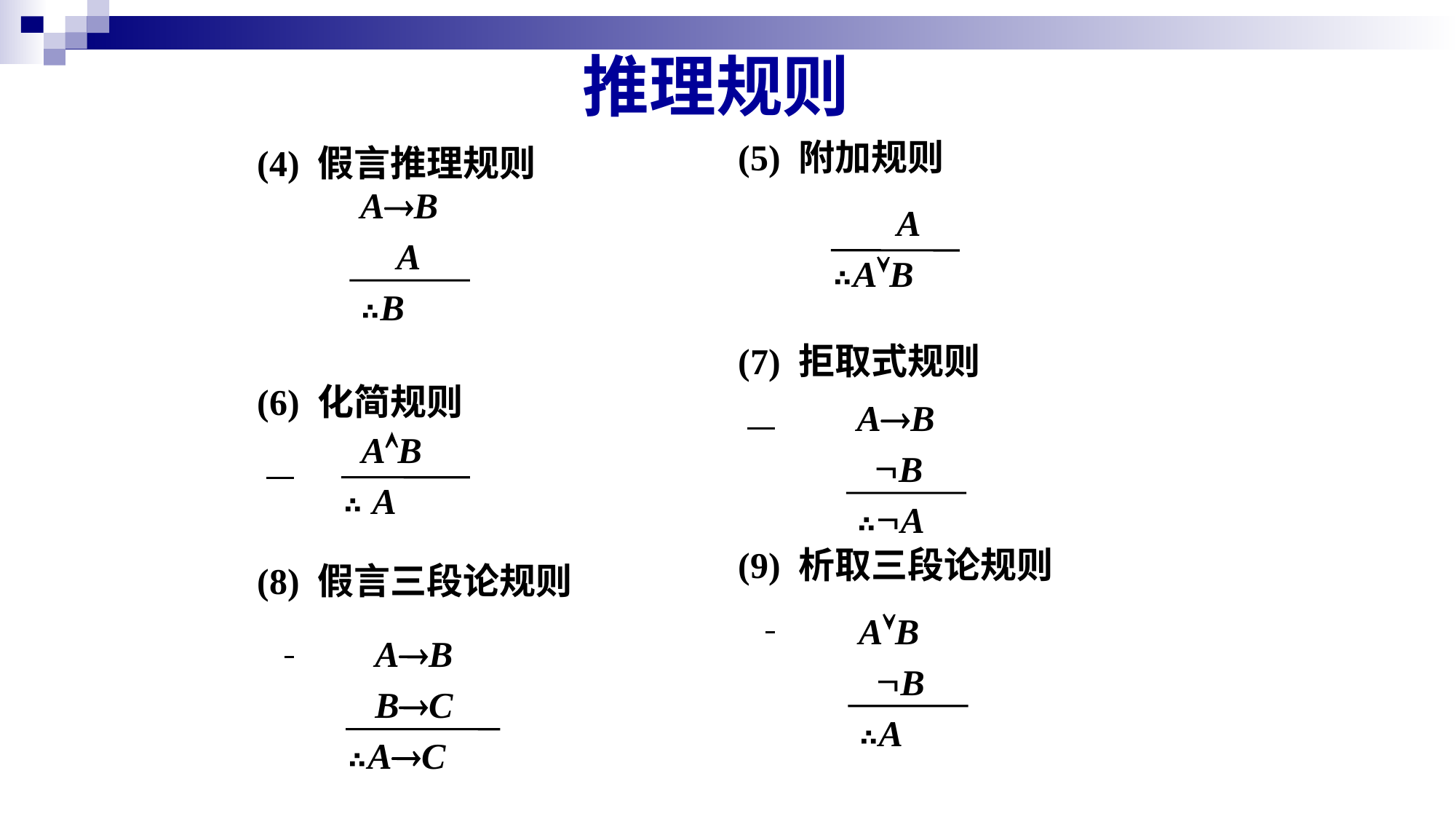

# 推理规则
(4) 假言推理规则

(6) 化简规则

(8) 假言三段论规则

(5) 附加规则

(7) 拒取式规则

(9) 析取三段论规则

A→B
    A
∴B

       A
∴A∨B

A→B
  ¬B
∴¬A

  A∧B
∴ A

A∨B
  ¬B
∴A

   A→B
   B→C
∴A→C